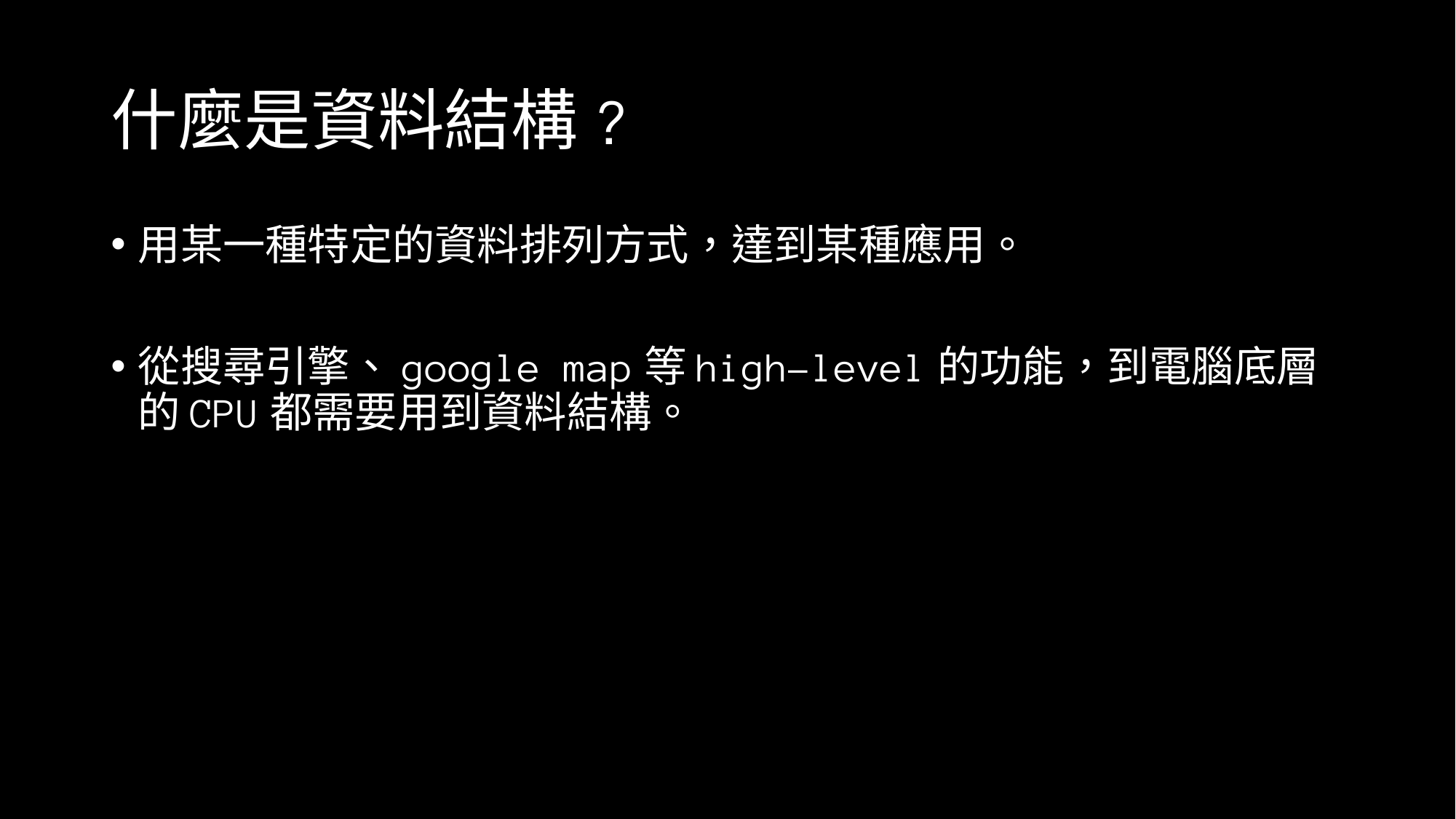

# 什麼是資料結構?
用某一種特定的資料排列方式，達到某種應用。

從搜尋引擎、google map等high-level的功能，到電腦底層的CPU都需要用到資料結構。